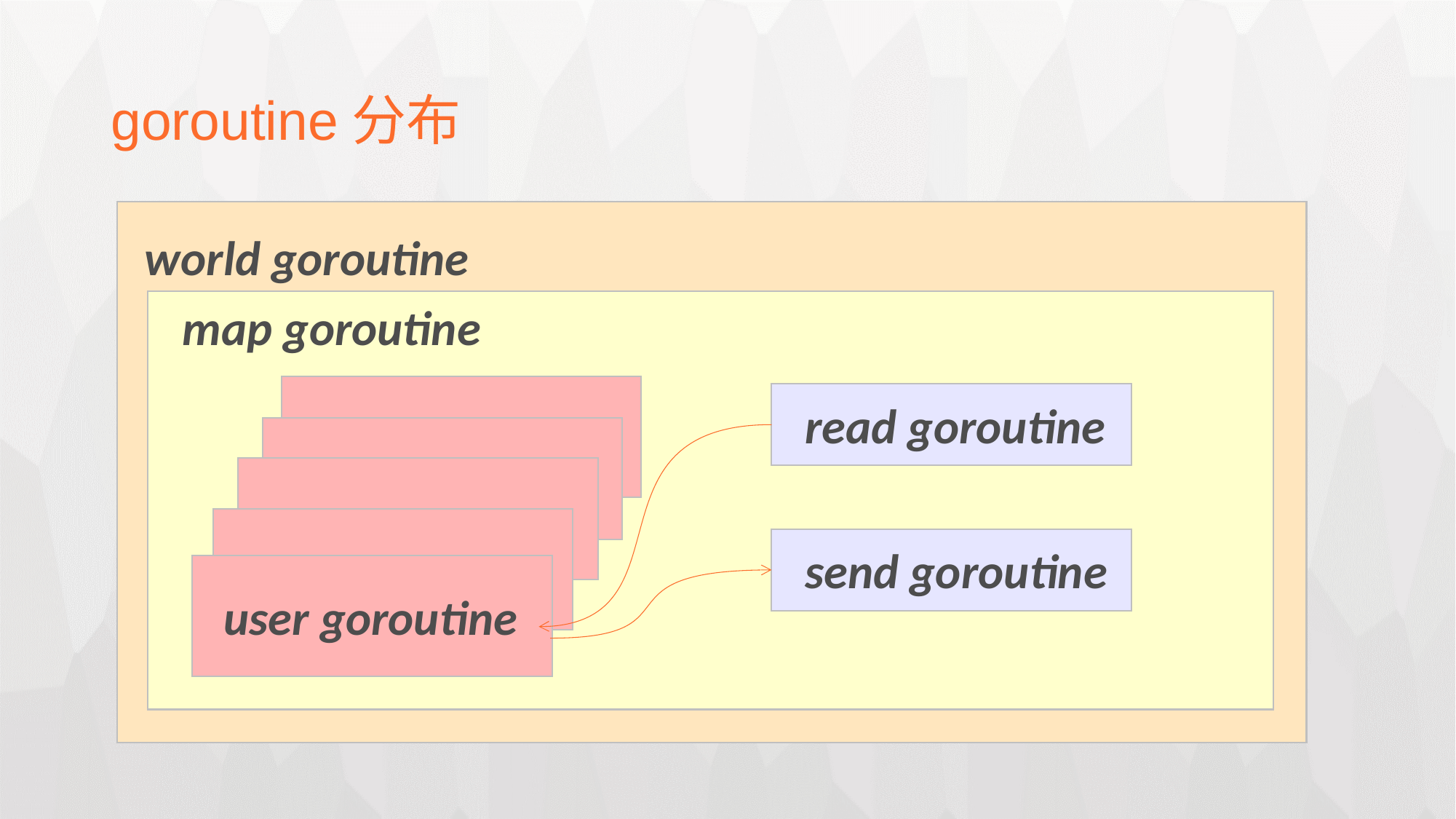

goroutine分布

world goroutine

map goroutine

read goroutine

send goroutine

user goroutine